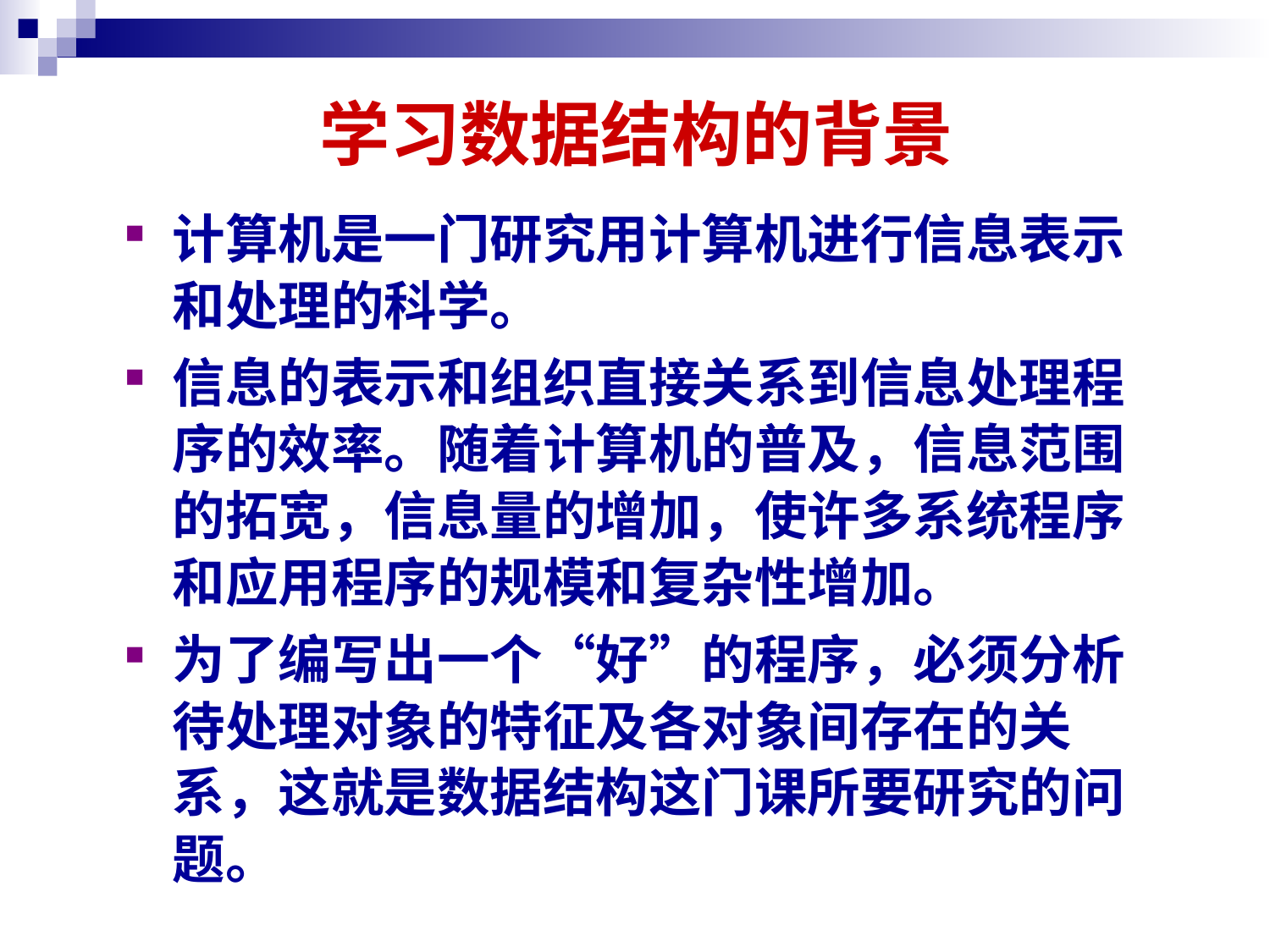

# 学习数据结构的背景
计算机是一门研究用计算机进行信息表示和处理的科学。
信息的表示和组织直接关系到信息处理程序的效率。随着计算机的普及，信息范围的拓宽，信息量的增加，使许多系统程序和应用程序的规模和复杂性增加。
为了编写出一个“好”的程序，必须分析待处理对象的特征及各对象间存在的关系，这就是数据结构这门课所要研究的问题。